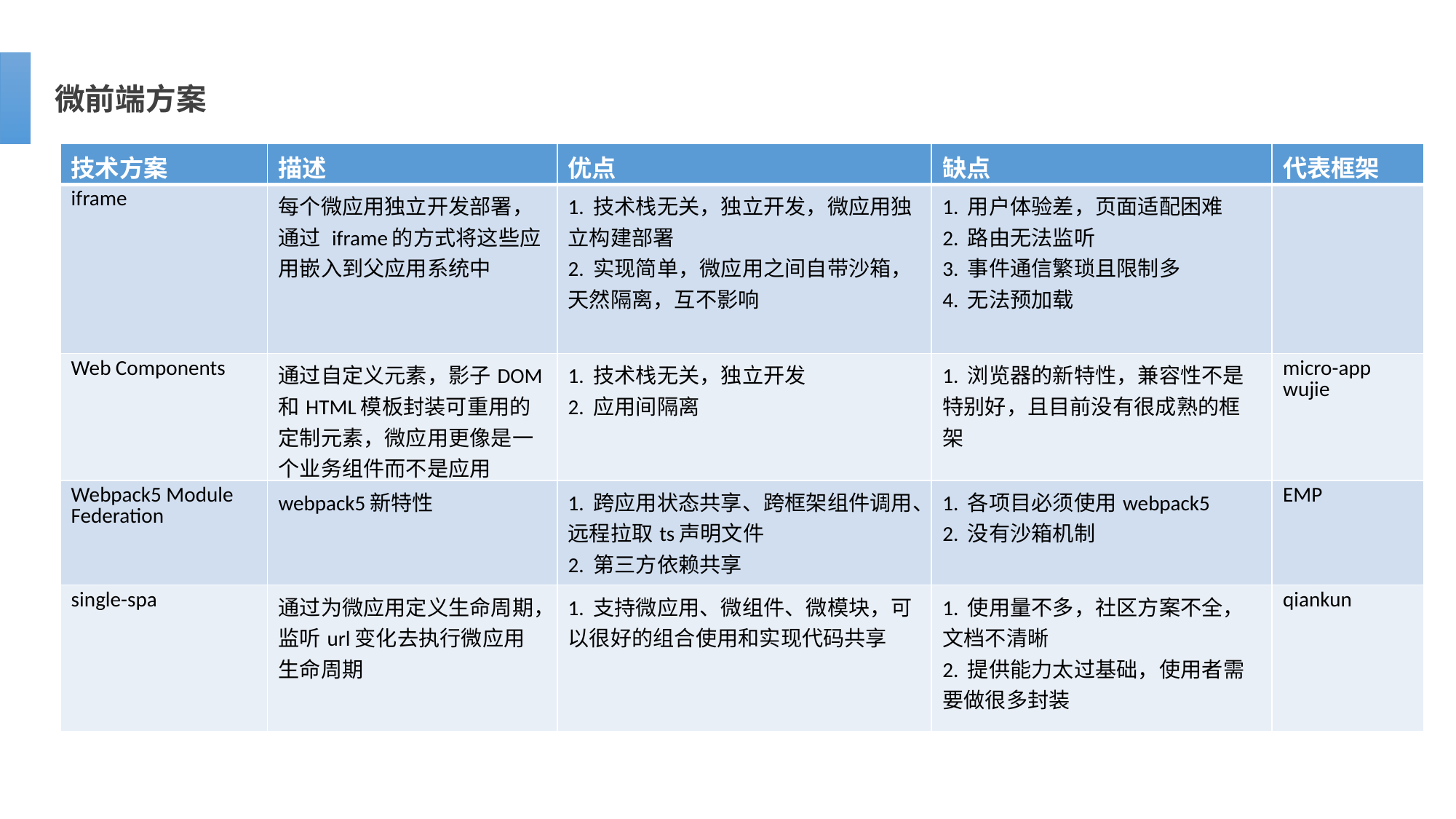

微前端方案
| 技术方案 | 描述 | 优点 | 缺点 | 代表框架 |
| --- | --- | --- | --- | --- |
| iframe | 每个微应用独立开发部署，通过 iframe的方式将这些应用嵌入到父应用系统中 | 1. 技术栈无关，独立开发，微应用独立构建部署 2. 实现简单，微应用之间自带沙箱，天然隔离，互不影响 | 1. 用户体验差，页面适配困难 2. 路由无法监听 3. 事件通信繁琐且限制多 4. 无法预加载 |  |
| Web Components | 通过自定义元素，影子DOM和HTML模板封装可重用的定制元素，微应用更像是一个业务组件而不是应用 | 1. 技术栈无关，独立开发 2. 应用间隔离 | 1. 浏览器的新特性，兼容性不是特别好，且目前没有很成熟的框架 | micro-app wujie |
| Webpack5 Module Federation | webpack5新特性 | 1. 跨应用状态共享、跨框架组件调用、远程拉取ts声明文件 2. 第三方依赖共享 | 1. 各项目必须使用webpack5 2. 没有沙箱机制 | EMP |
| single-spa | 通过为微应用定义生命周期，监听url变化去执行微应用生命周期 | 1. 支持微应用、微组件、微模块，可以很好的组合使用和实现代码共享 | 1. 使用量不多，社区方案不全，文档不清晰 2. 提供能力太过基础，使用者需要做很多封装 | qiankun |